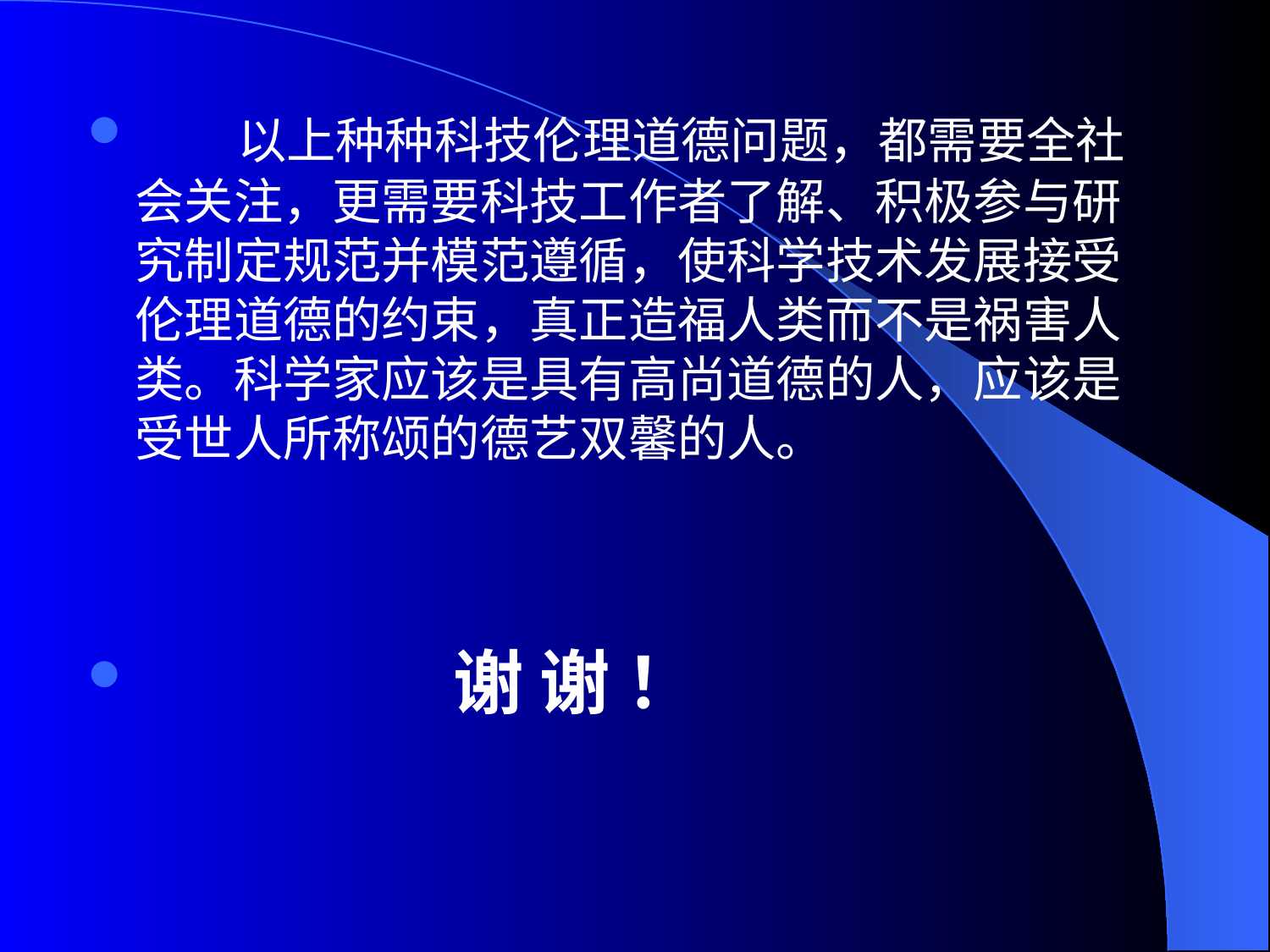

以上种种科技伦理道德问题，都需要全社会关注，更需要科技工作者了解、积极参与研究制定规范并模范遵循，使科学技术发展接受伦理道德的约束，真正造福人类而不是祸害人类。科学家应该是具有高尚道德的人，应该是受世人所称颂的德艺双馨的人。

                        谢 谢 ！